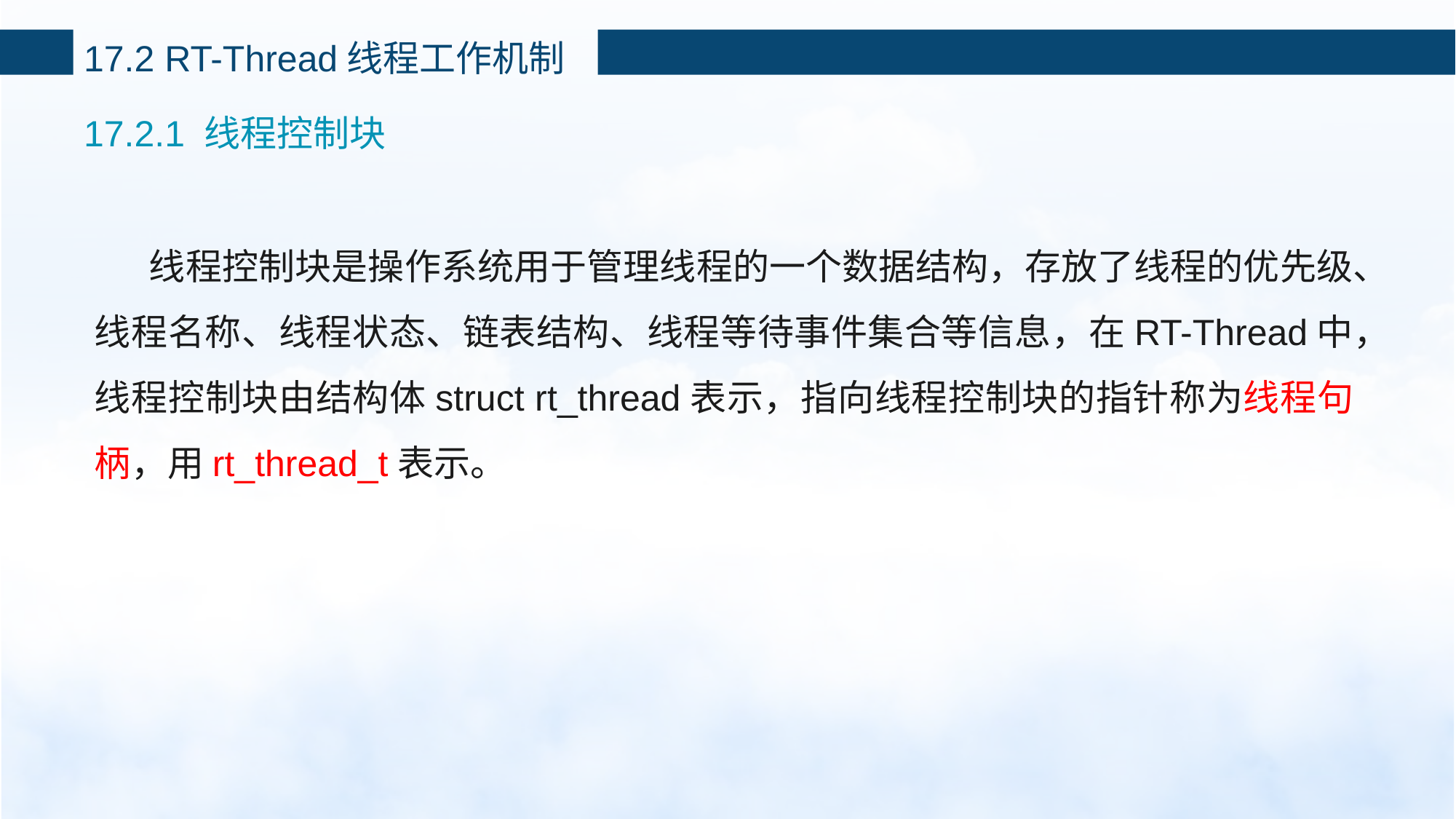

17.2 RT-Thread线程工作机制

17.2.1 线程控制块
线程控制块是操作系统用于管理线程的一个数据结构，存放了线程的优先级、线程名称、线程状态、链表结构、线程等待事件集合等信息，在RT-Thread中，线程控制块由结构体struct rt_thread表示，指向线程控制块的指针称为线程句柄，用rt_thread_t表示。